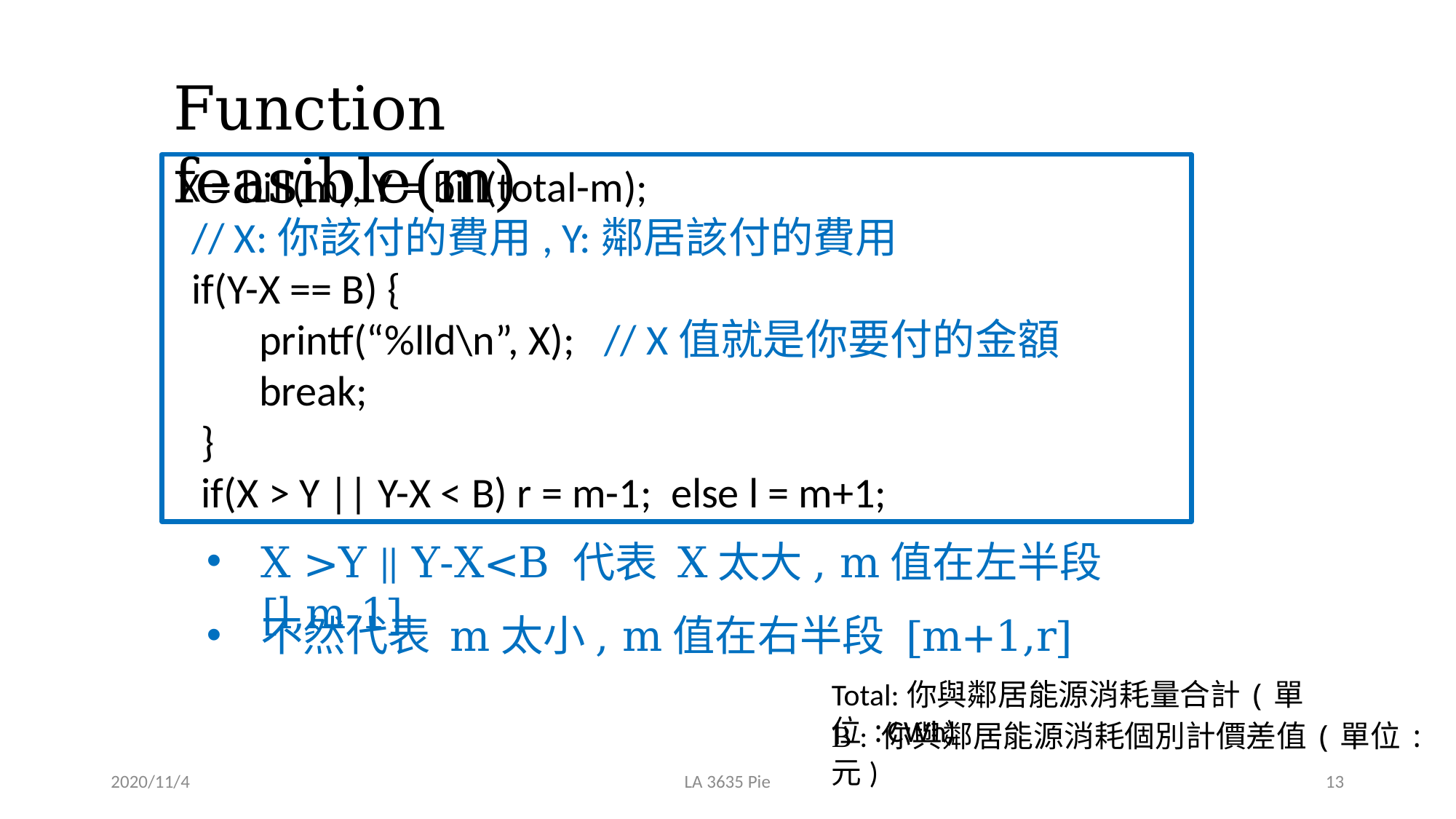

Function feasible(m)
 X = bill(m), Y = bill(total-m);
  // X:你該付的費用, Y:鄰居該付的費用
  if(Y-X == B) {
         printf(“%lld\n”, X);   // X值就是你要付的金額
         break;
   }
   if(X > Y || Y-X < B) r = m-1;  else l = m+1;
X >Y || Y-X<B 代表 X太大, m值在左半段 [l,m-1]
不然代表 m太小, m值在右半段 [m+1,r]
Total:你與鄰居能源消耗量合計(單位:CWh)
B : 你與鄰居能源消耗個別計價差值(單位:元)
2020/11/4
LA 3635 Pie
13